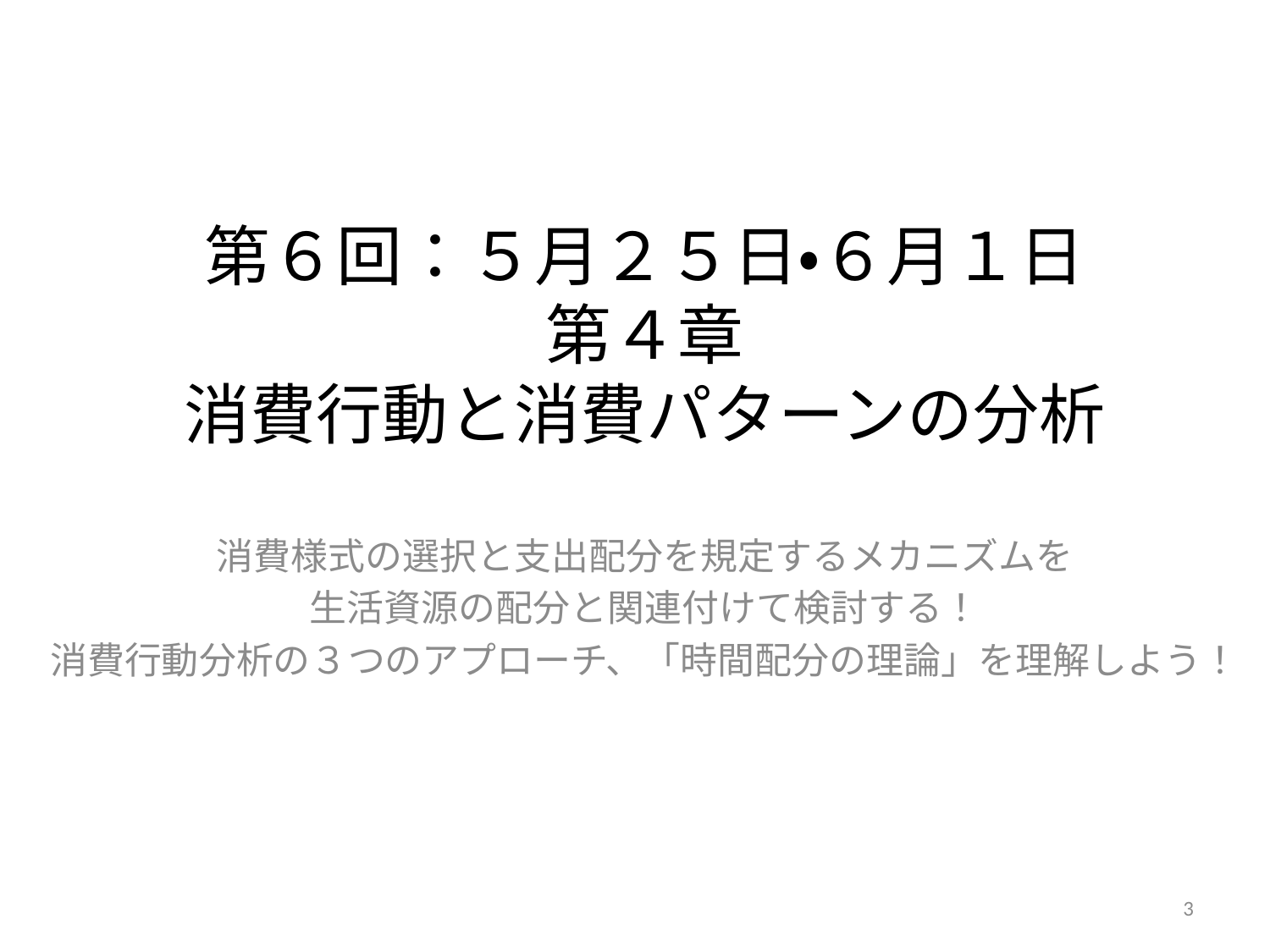

# 第６回：５月２５日・６月１日 第４章 消費行動と消費パターンの分析
消費様式の選択と支出配分を規定するメカニズムを
生活資源の配分と関連付けて検討する！
消費行動分析の３つのアプローチ、「時間配分の理論」を理解しよう！
3